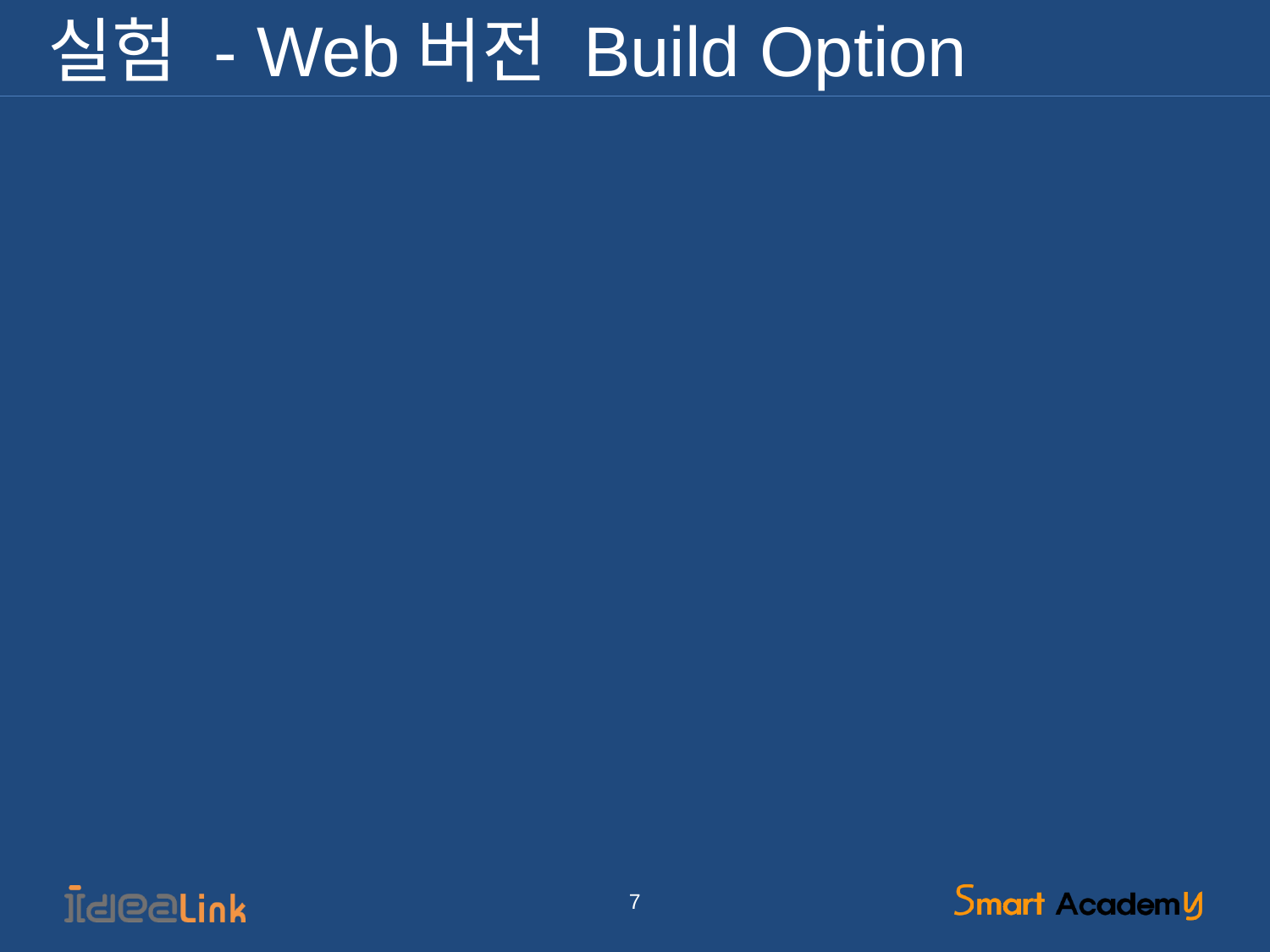

# 실험 - Web버전 Build Option
7